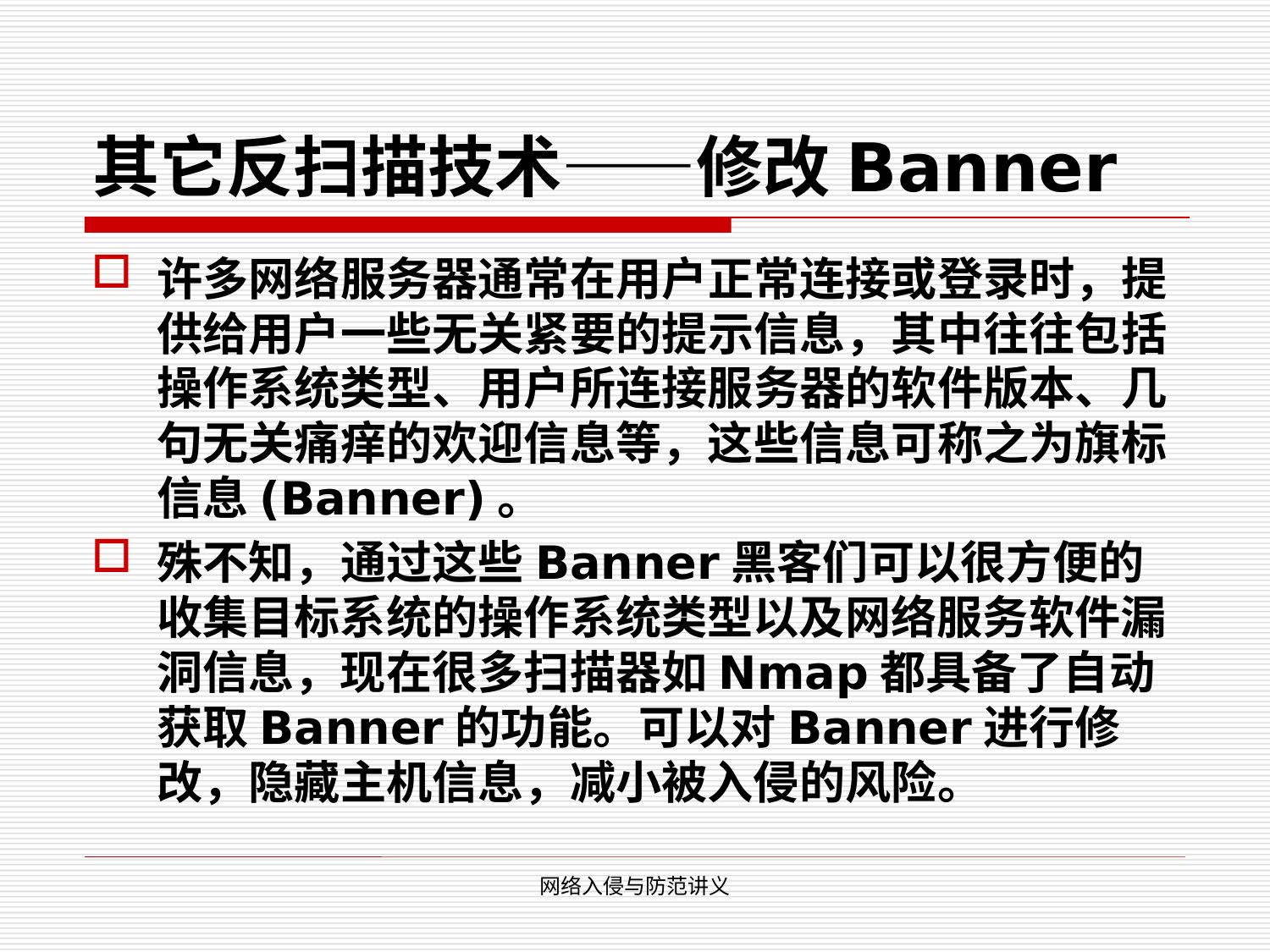

# 其它反扫描技术——修改Banner
许多网络服务器通常在用户正常连接或登录时，提供给用户一些无关紧要的提示信息，其中往往包括操作系统类型、用户所连接服务器的软件版本、几句无关痛痒的欢迎信息等，这些信息可称之为旗标信息(Banner)。
殊不知，通过这些Banner黑客们可以很方便的收集目标系统的操作系统类型以及网络服务软件漏洞信息，现在很多扫描器如Nmap都具备了自动获取Banner的功能。可以对Banner进行修改，隐藏主机信息，减小被入侵的风险。
网络入侵与防范讲义
169